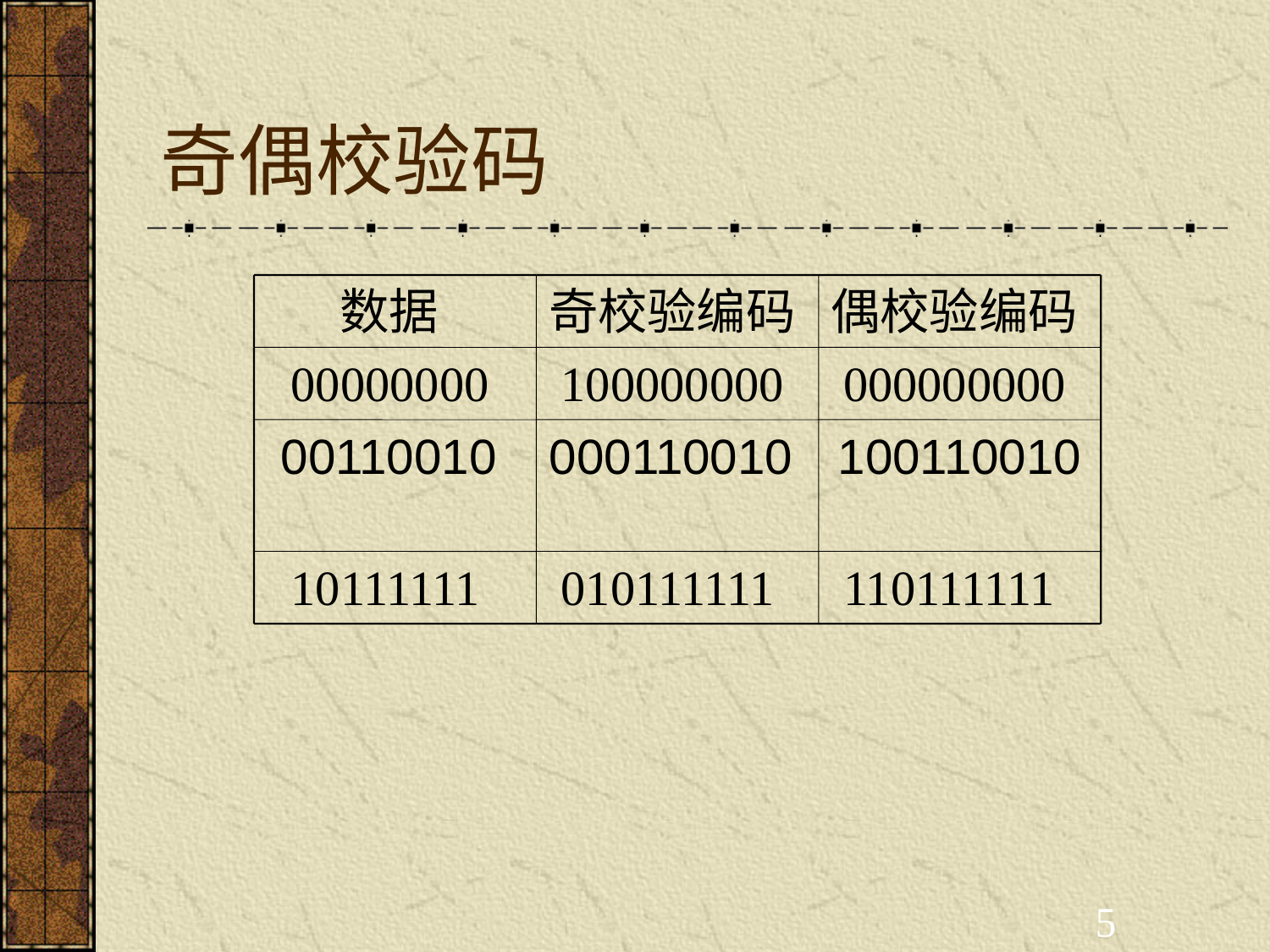

# 奇偶校验码
数据

奇校验编码

偶校验编码

  00000000

 100000000

 000000000

00110010

000110010

100110010

  10111111

 010111111

 110111111

5